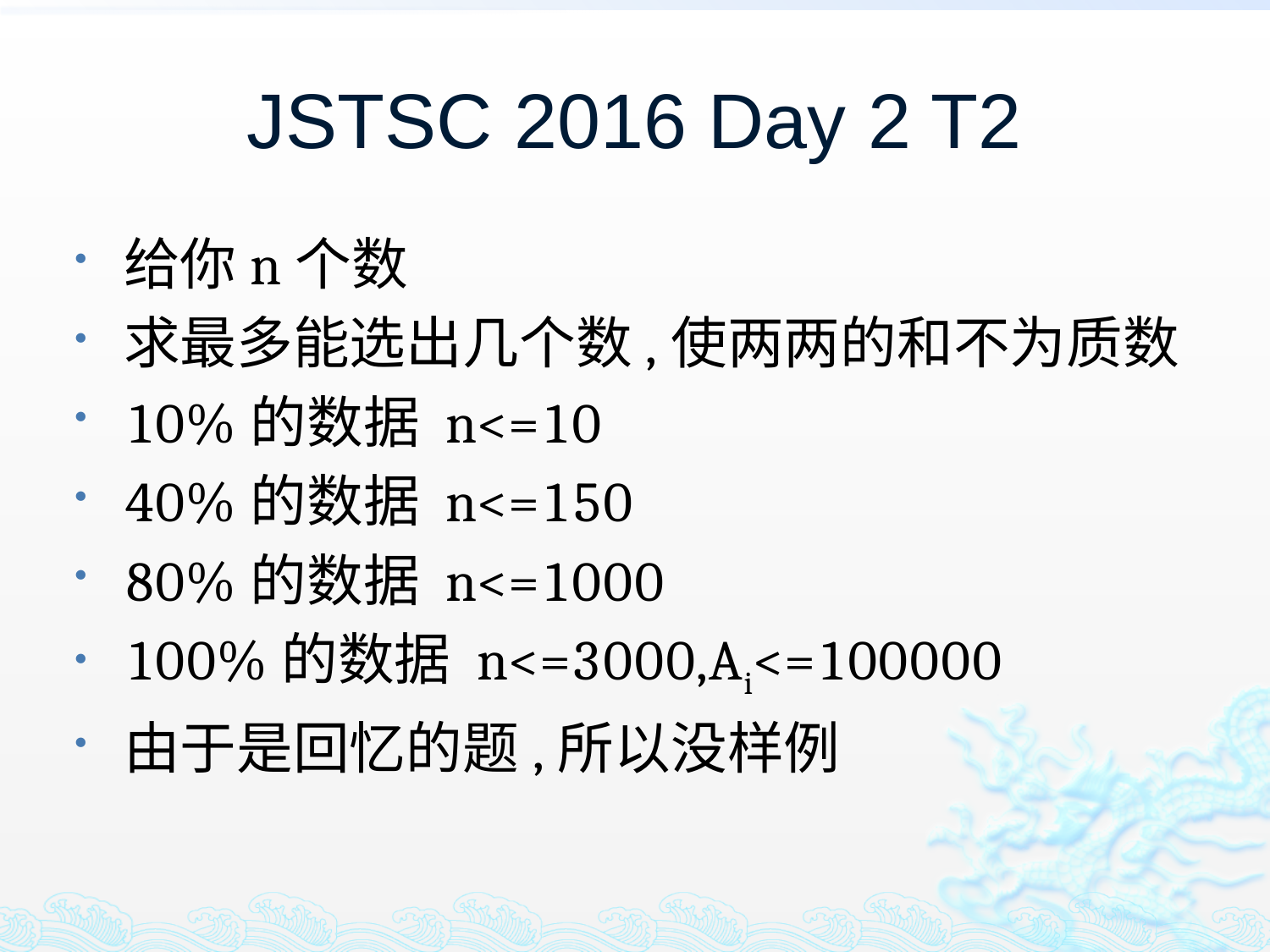

# JSTSC 2016 Day 2 T2
给你n个数
求最多能选出几个数,使两两的和不为质数
10%的数据 n<=10
40%的数据 n<=150
80%的数据 n<=1000
100%的数据 n<=3000,Ai<=100000
由于是回忆的题,所以没样例